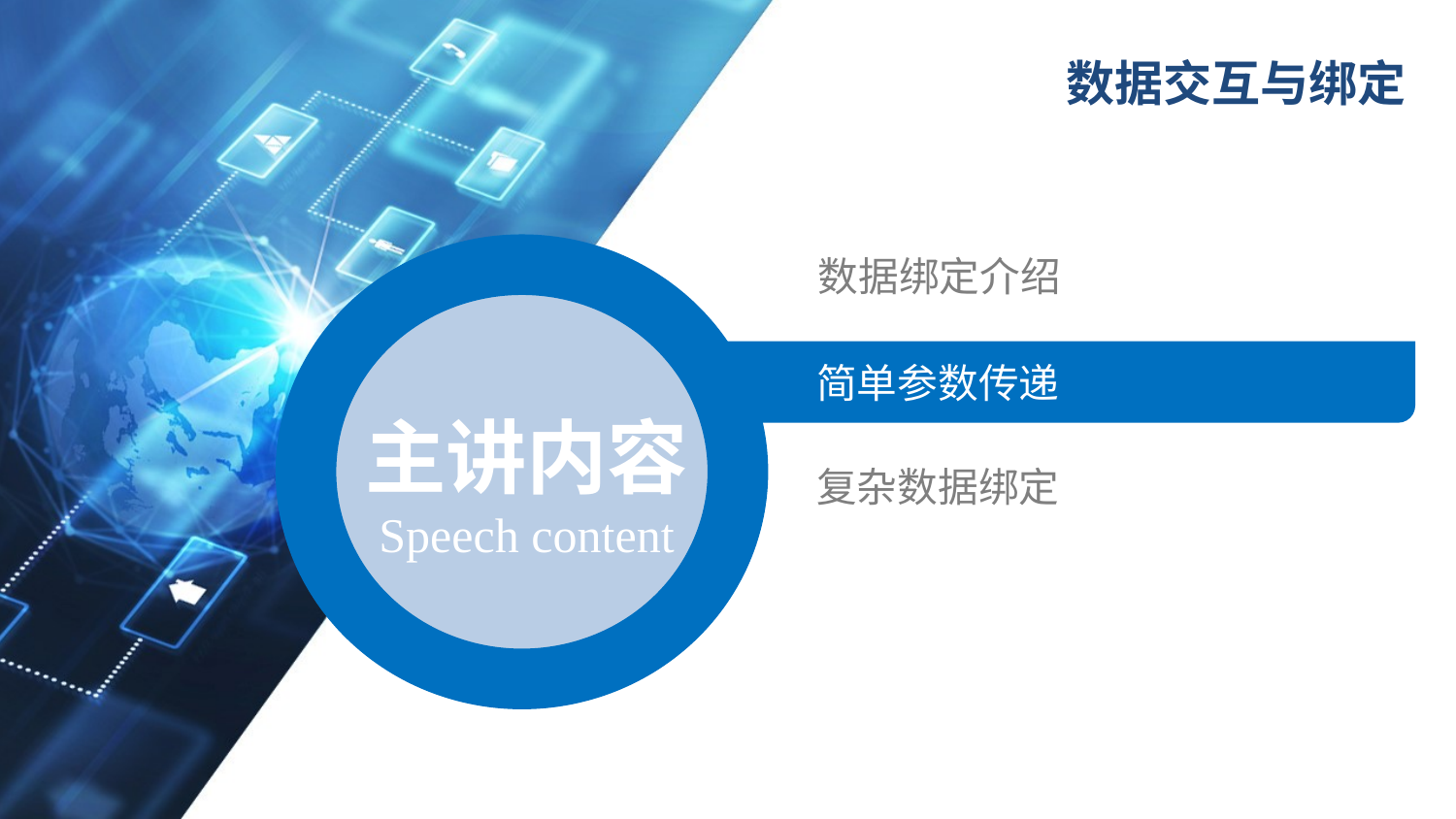

# 数据交互与绑定
数据绑定介绍

主讲内容
Speech content

简单参数传递
复杂数据绑定